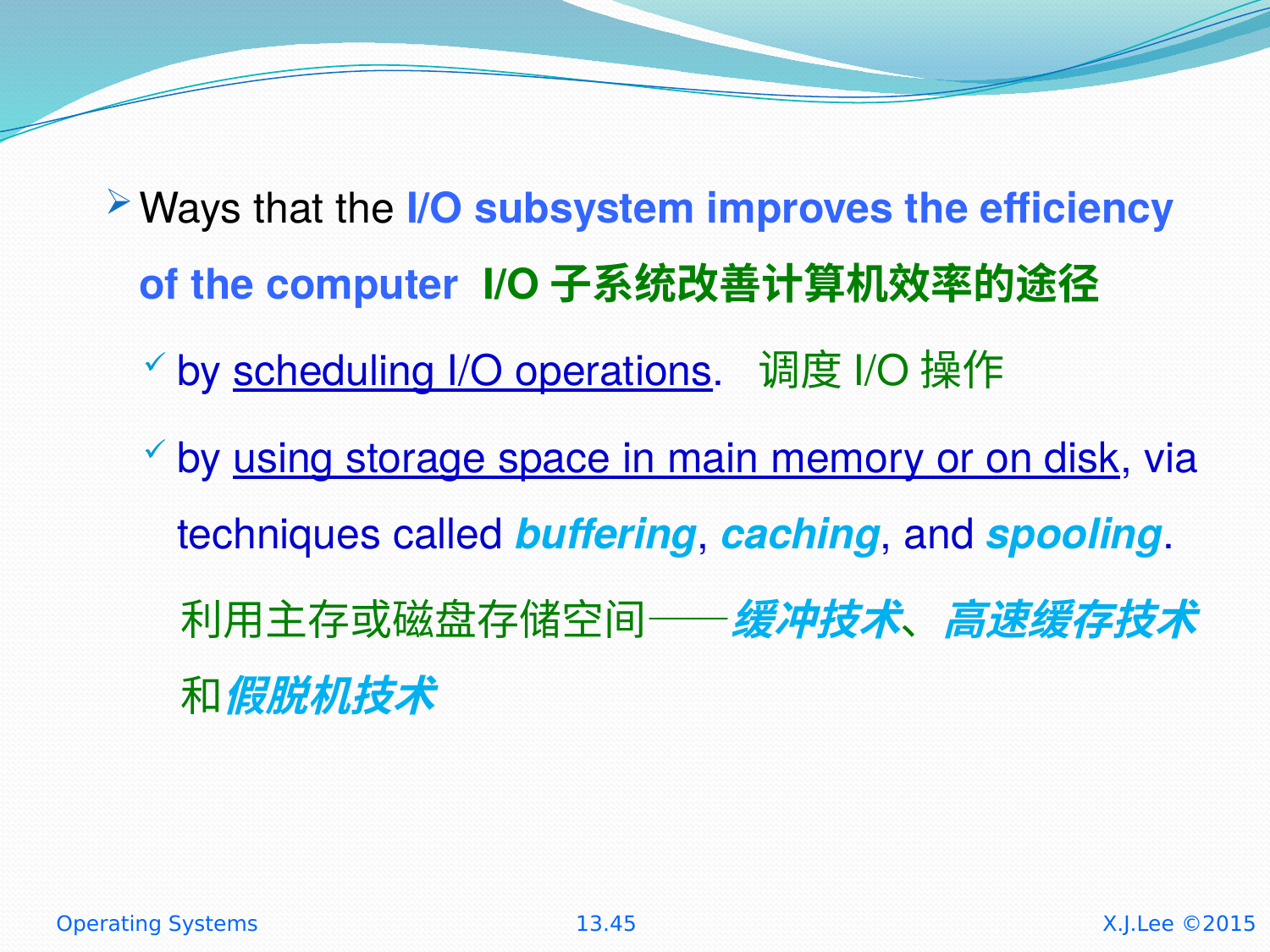

Ways that the I/O subsystem improves the efficiency of the computer  I/O子系统改善计算机效率的途径
by scheduling I/O operations.  调度I/O操作
by using storage space in main memory or on disk, via techniques called buffering, caching, and spooling.
利用主存或磁盘存储空间——缓冲技术、高速缓存技术和假脱机技术
Operating Systems
13.45
X.J.Lee ©2015